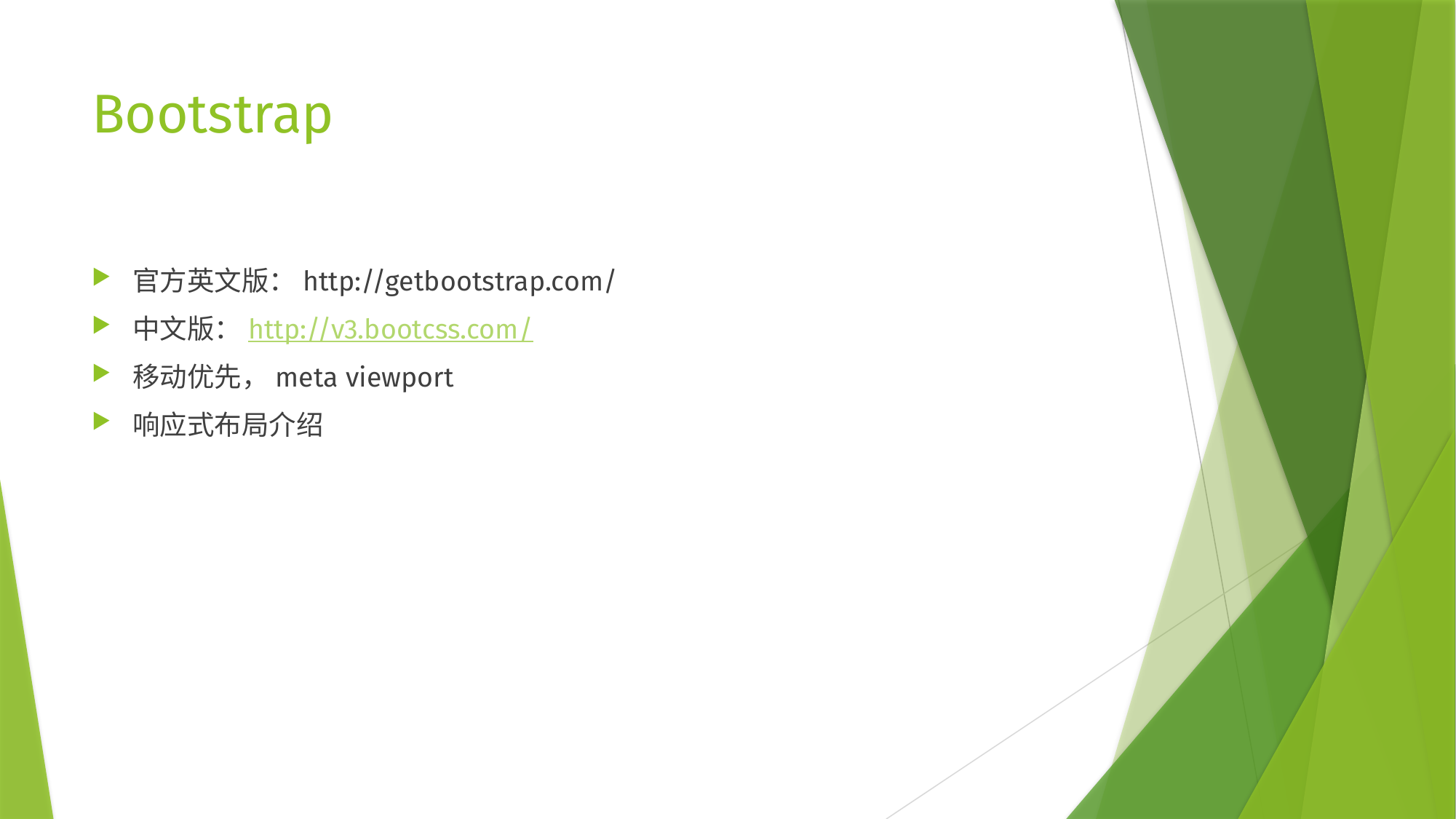

# Bootstrap
官方英文版：http://getbootstrap.com/
中文版：http://v3.bootcss.com/
移动优先，meta viewport
响应式布局介绍